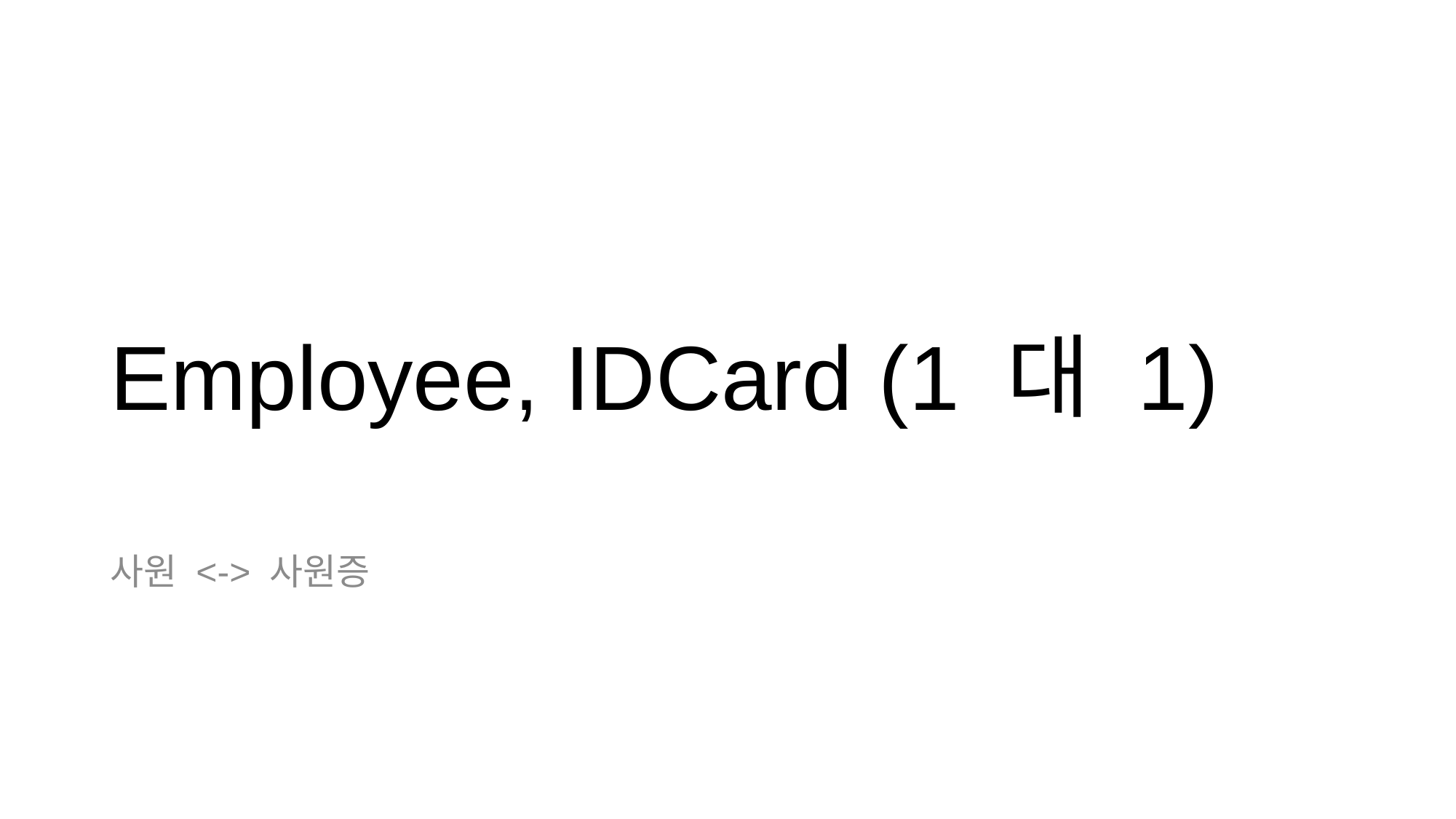

# Employee, IDCard (1 대 1)
사원 <-> 사원증